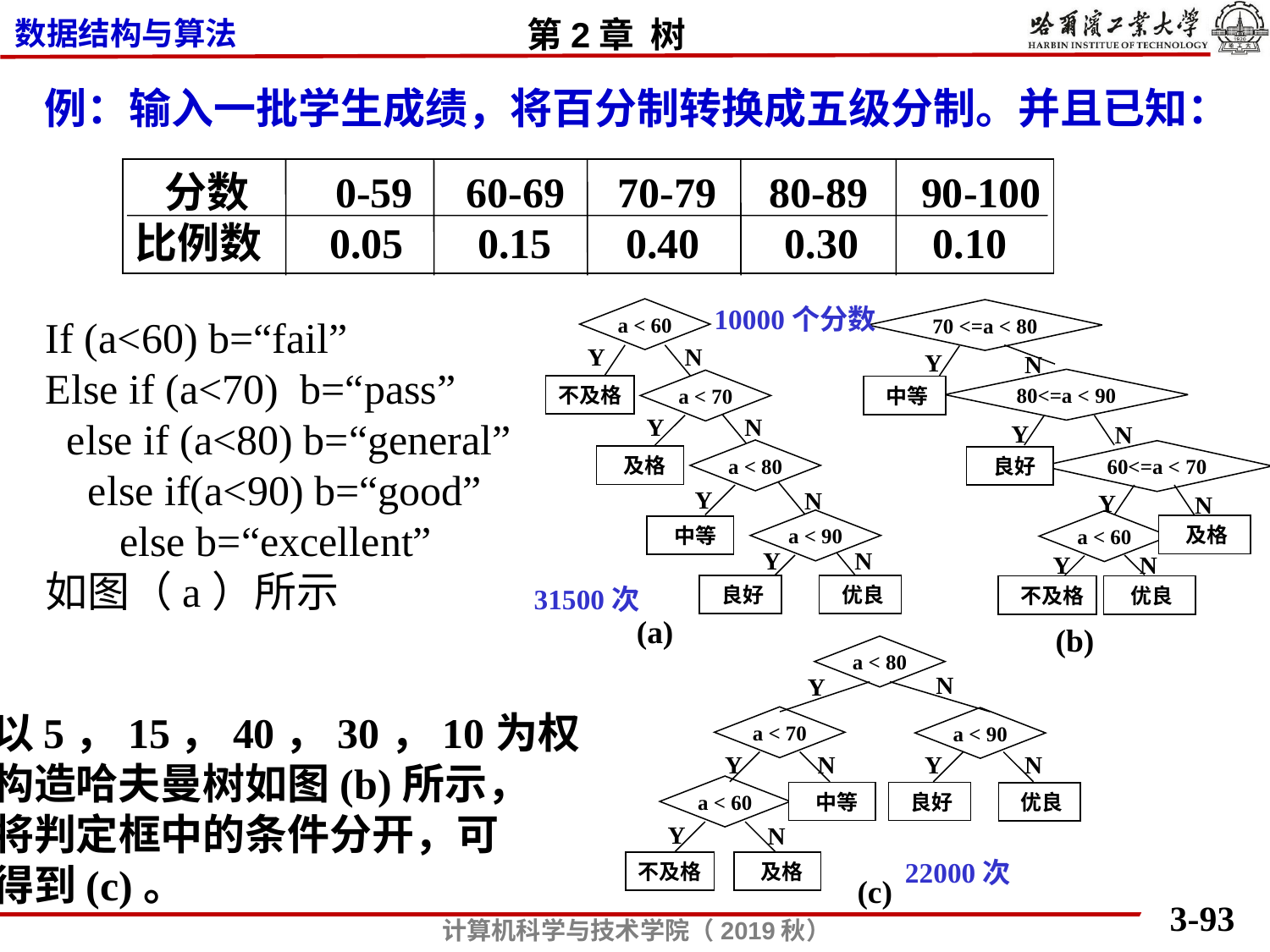

例：输入一批学生成绩，将百分制转换成五级分制。并且已知：
  分数        0-59     60-69     70-79     80-89     90-100
比例数      0.05       0.15       0.40        0.30       0.10

10000个分数
a < 60

a < 70
不及格

a < 80
  及格

a < 90
  中等

31500次
 良好
 优良
70 <=a < 80

80<=a < 90
 中等

60<=a < 70
  良好

a < 60
  及格

 不及格
  优良
Y
N
Y
N
Y
N
Y
N
Y
N
Y
N
Y
N
Y
N
(a)
(b)
a < 80

a < 70
a < 90

a < 60
  中等
 良好
 优良

22000次
不及格
  及格
N
Y
Y
N
Y
N
Y
N
(c)
If (a<60) b=“fail”
Else if (a<70)  b=“pass”
  else if (a<80) b=“general”
    else if(a<90) b=“good”
       else b=“excellent”
如图（a）所示
以5，15，40，30，10为权
构造哈夫曼树如图(b)所示，
将判定框中的条件分开，可
得到(c)。